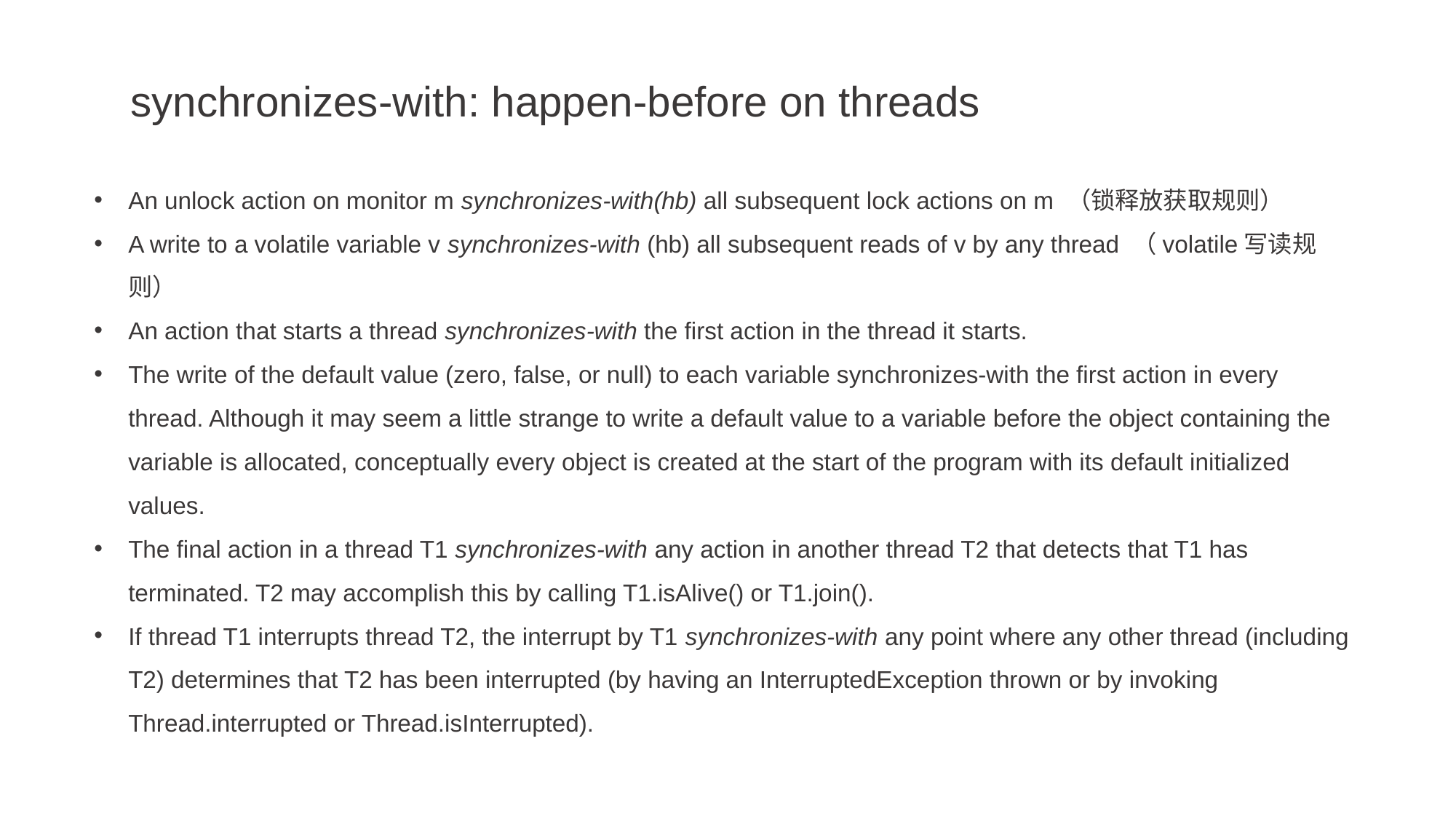

synchronizes-with: happen-before on threads
An unlock action on monitor m synchronizes-with(hb) all subsequent lock actions on m （锁释放获取规则）
A write to a volatile variable v synchronizes-with (hb) all subsequent reads of v by any thread （volatile写读规则）
An action that starts a thread synchronizes-with the first action in the thread it starts.
The write of the default value (zero, false, or null) to each variable synchronizes-with the first action in every thread. Although it may seem a little strange to write a default value to a variable before the object containing the variable is allocated, conceptually every object is created at the start of the program with its default initialized values.
The final action in a thread T1 synchronizes-with any action in another thread T2 that detects that T1 has terminated. T2 may accomplish this by calling T1.isAlive() or T1.join().
If thread T1 interrupts thread T2, the interrupt by T1 synchronizes-with any point where any other thread (including T2) determines that T2 has been interrupted (by having an InterruptedException thrown or by invoking Thread.interrupted or Thread.isInterrupted).